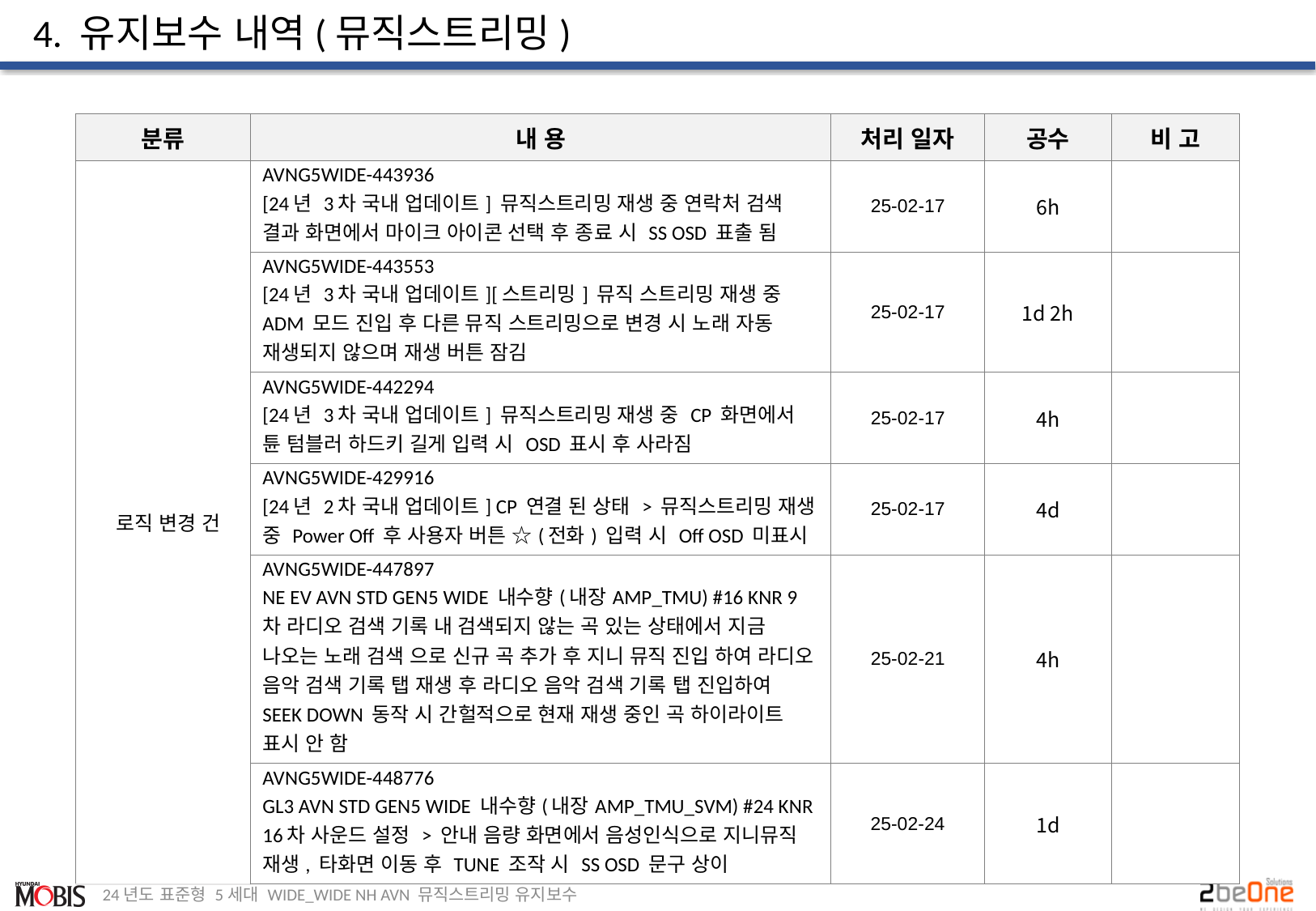

# 4. 유지보수 내역(뮤직스트리밍)
| 분류 | 내 용 | 처리 일자 | 공수 | 비 고 |
| --- | --- | --- | --- | --- |
| 로직 변경 건 | AVNG5WIDE-443936 [24년 3차 국내 업데이트] 뮤직스트리밍 재생 중 연락처 검색 결과 화면에서 마이크 아이콘 선택 후 종료 시 SS OSD 표출 됨 | 25-02-17 | 6h |  |
|  | AVNG5WIDE-443553 [24년 3차 국내 업데이트][스트리밍] 뮤직 스트리밍 재생 중 ADM 모드 진입 후 다른 뮤직 스트리밍으로 변경 시 노래 자동 재생되지 않으며 재생 버튼 잠김 | 25-02-17 | 1d 2h |  |
|  | AVNG5WIDE-442294 [24년 3차 국내 업데이트] 뮤직스트리밍 재생 중 CP 화면에서 튠 텀블러 하드키 길게 입력 시 OSD 표시 후 사라짐 | 25-02-17 | 4h |  |
|  | AVNG5WIDE-429916 [24년 2차 국내 업데이트] CP 연결 된 상태 > 뮤직스트리밍 재생 중 Power Off 후 사용자 버튼 ☆(전화) 입력 시 Off OSD 미표시 | 25-02-17 | 4d |  |
|  | AVNG5WIDE-447897 NE EV AVN STD GEN5 WIDE 내수향(내장AMP\_TMU) #16 KNR 9차 라디오 검색 기록 내 검색되지 않는 곡 있는 상태에서 지금 나오는 노래 검색 으로 신규 곡 추가 후 지니 뮤직 진입 하여 라디오 음악 검색 기록 탭 재생 후 라디오 음악 검색 기록 탭 진입하여 SEEK DOWN 동작 시 간헐적으로 현재 재생 중인 곡 하이라이트 표시 안 함 | 25-02-21 | 4h |  |
|  | AVNG5WIDE-448776 GL3 AVN STD GEN5 WIDE 내수향(내장AMP\_TMU\_SVM) #24 KNR 16차 사운드 설정 > 안내 음량 화면에서 음성인식으로 지니뮤직 재생, 타화면 이동 후 TUNE 조작 시 SS OSD 문구 상이 | 25-02-24 | 1d |  |
24년도 표준형 5세대 WIDE_WIDE NH AVN 뮤직스트리밍 유지보수